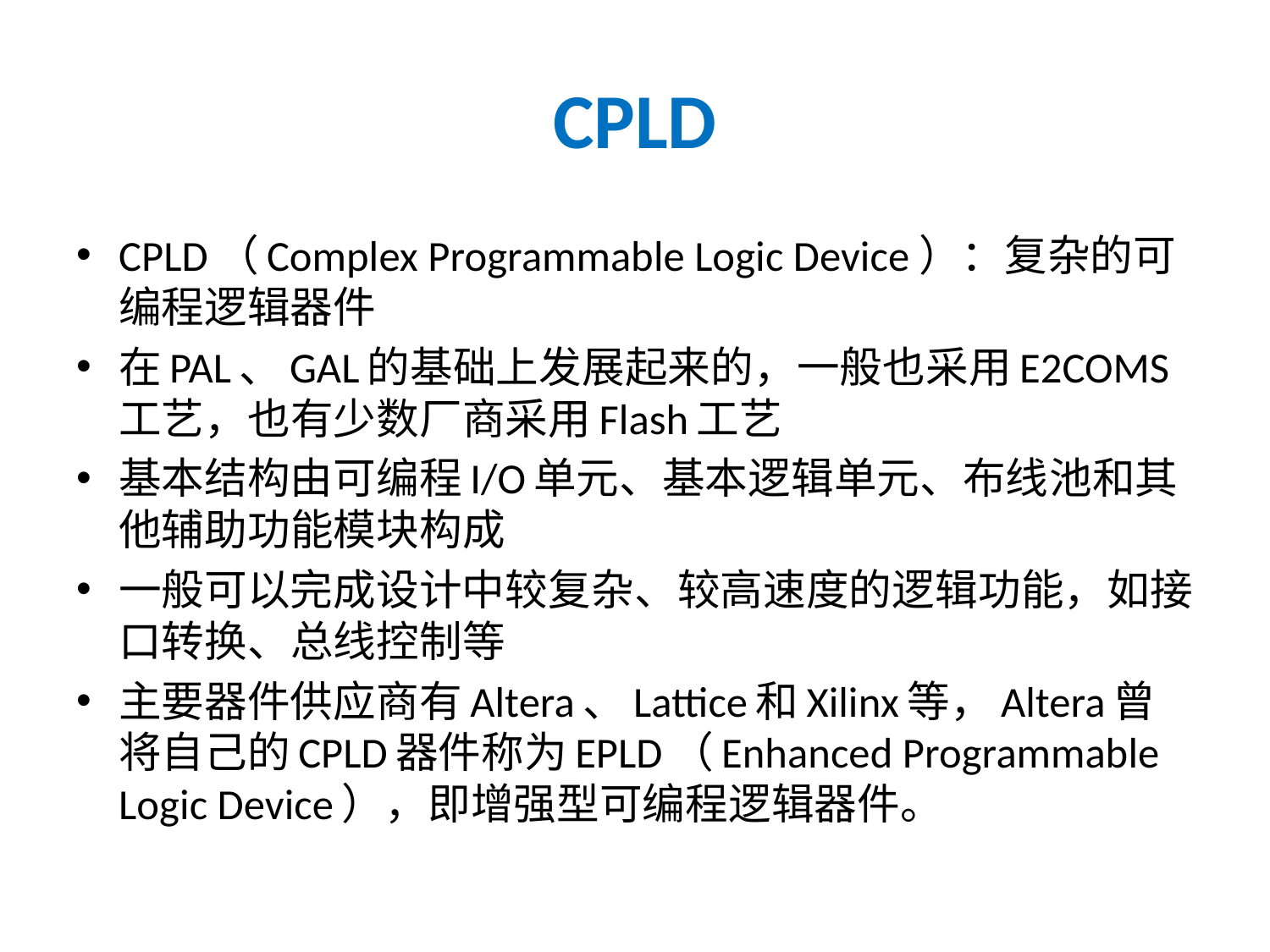

# CPLD
CPLD（Complex Programmable Logic Device）：复杂的可编程逻辑器件
在PAL、GAL的基础上发展起来的，一般也采用E2COMS工艺，也有少数厂商采用Flash工艺
基本结构由可编程I/O单元、基本逻辑单元、布线池和其他辅助功能模块构成
一般可以完成设计中较复杂、较高速度的逻辑功能，如接口转换、总线控制等
主要器件供应商有Altera、Lattice和Xilinx等，Altera曾将自己的CPLD器件称为EPLD（Enhanced Programmable Logic Device），即增强型可编程逻辑器件。